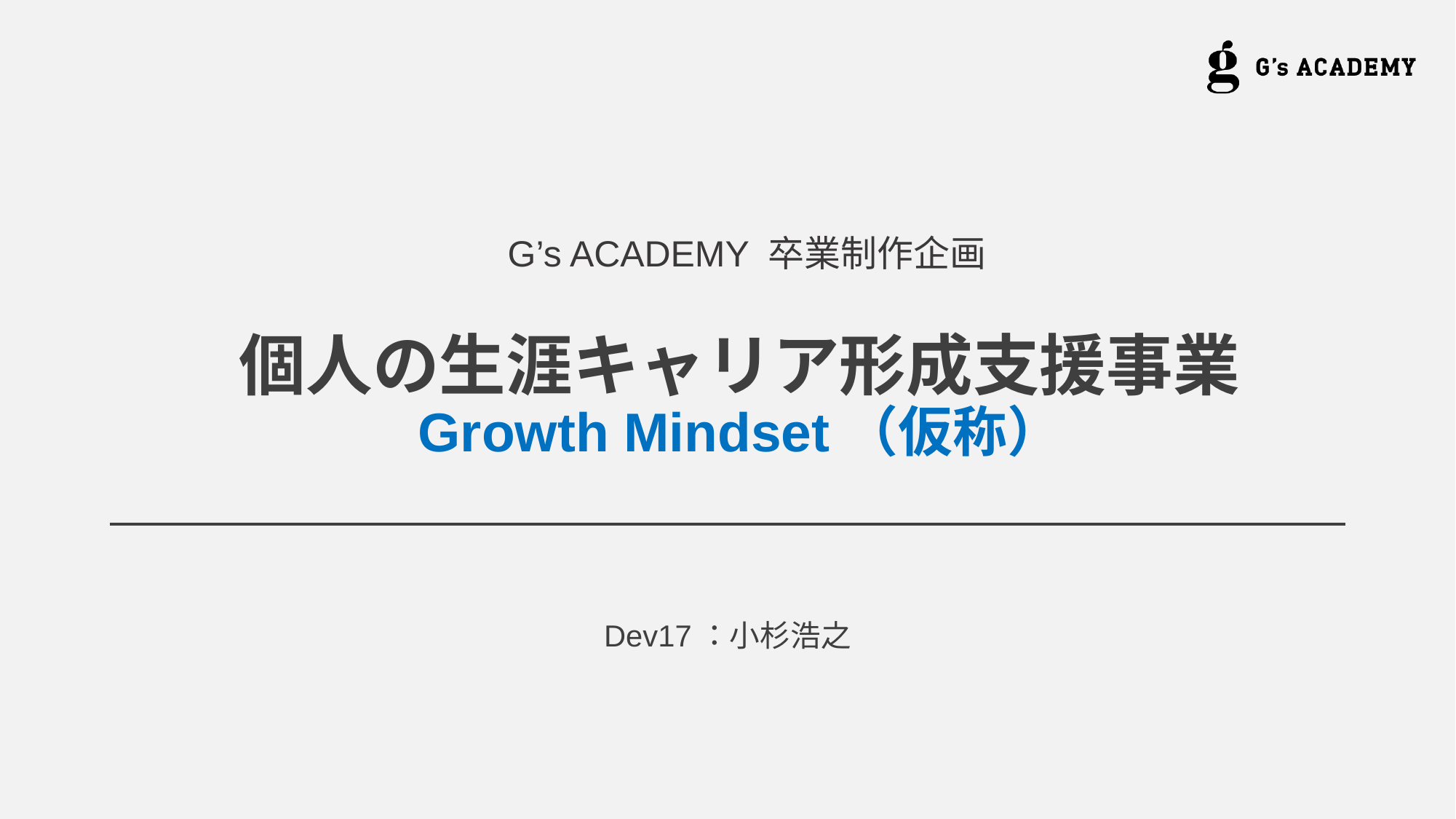

G’s ACADEMY 卒業制作企画
# 個人の生涯キャリア形成支援事業 Growth Mindset（仮称）
Dev17：小杉浩之